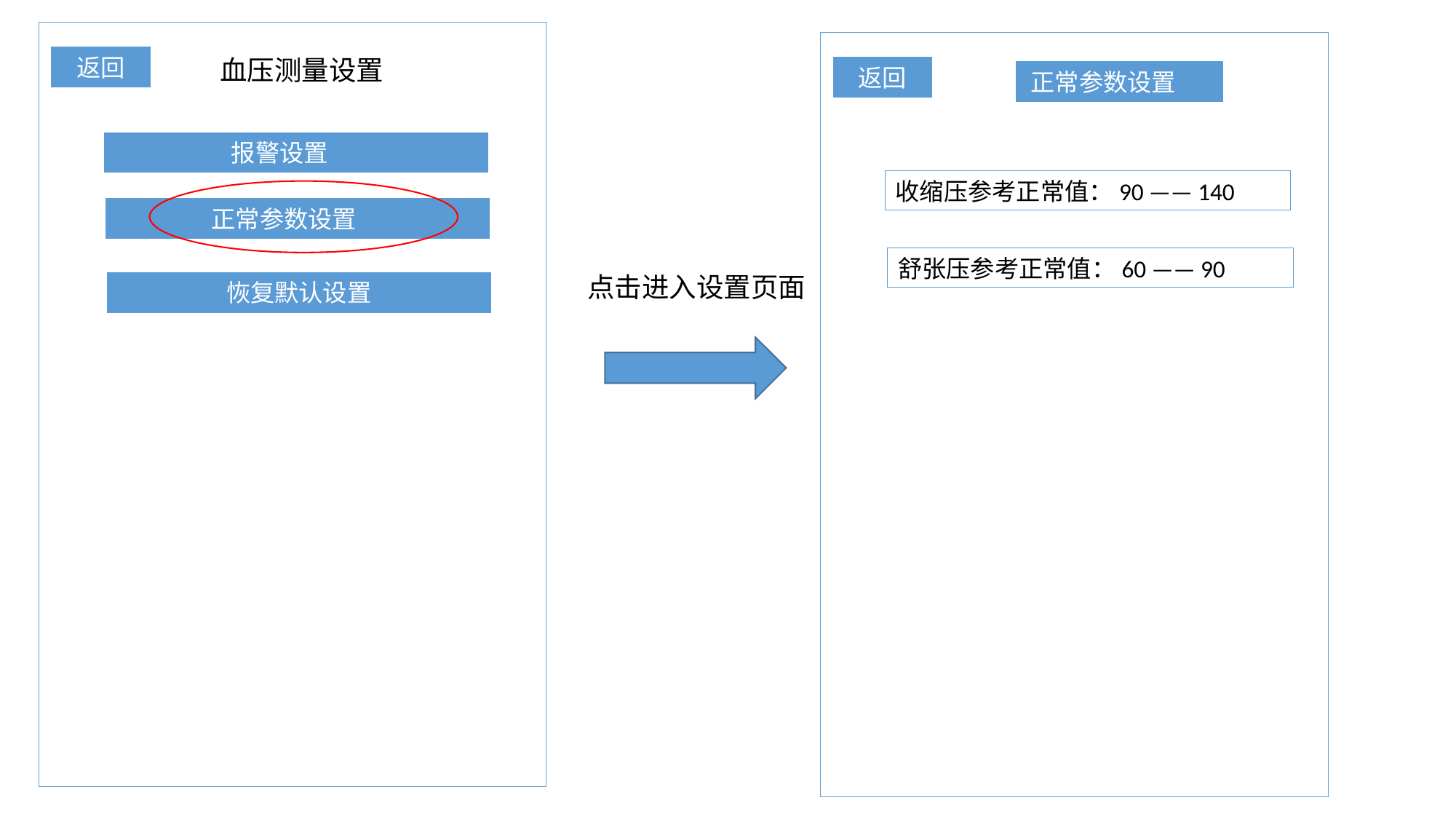

返回
血压测量设置
返回
正常参数设置
报警设置
收缩压参考正常值：90 —— 140

正常参数设置
舒张压参考正常值：60 —— 90
点击进入设置页面
恢复默认设置